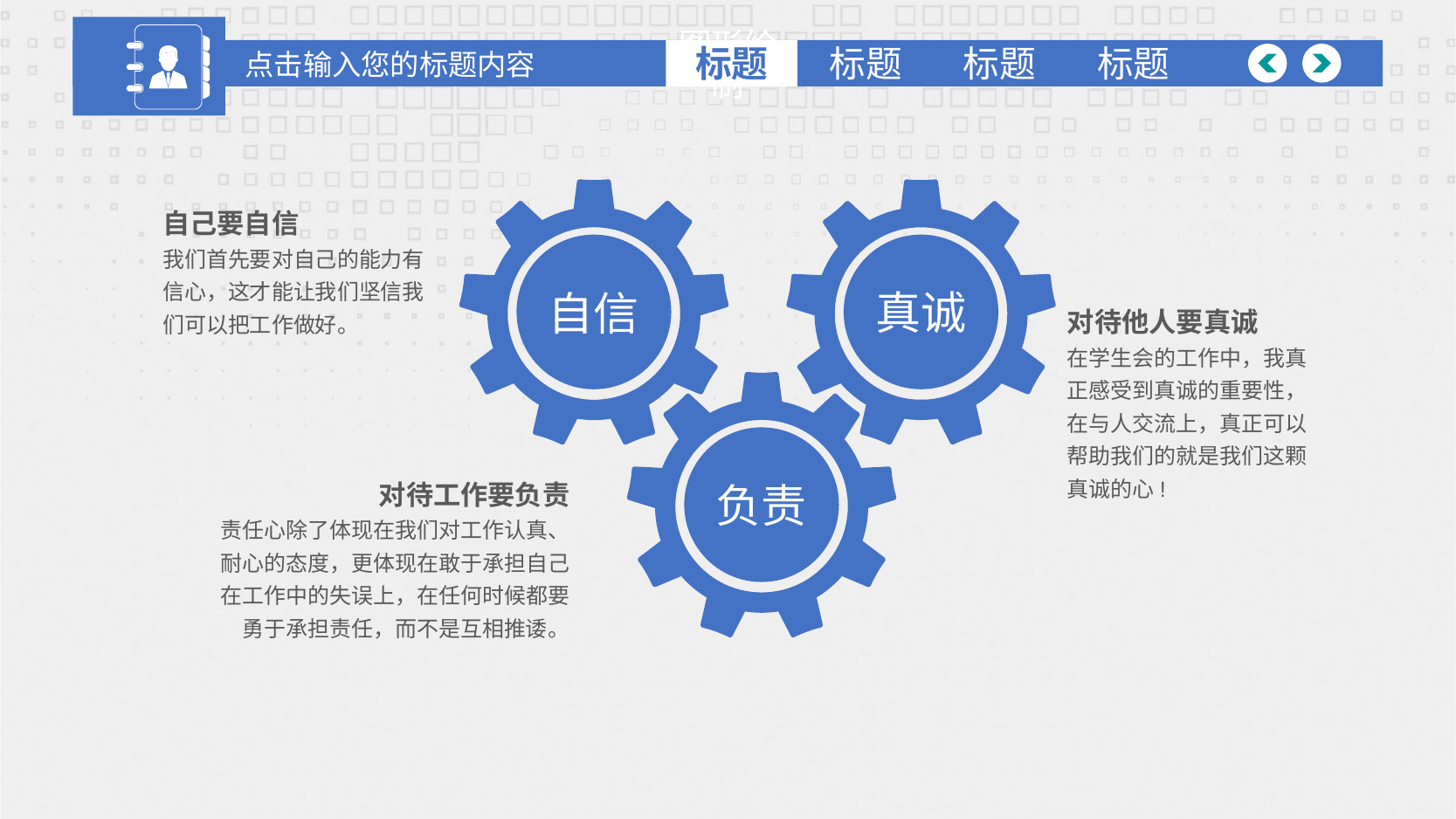

点击输入您的标题内容

图形绘制
标题
标题
标题
标题

自己要自信
我们首先要对自己的能力有信心，这才能让我们坚信我们可以把工作做好。

真诚
自信
对待他人要真诚
在学生会的工作中，我真正感受到真诚的重要性，在与人交流上，真正可以帮助我们的就是我们这颗真诚的心!

负责
对待工作要负责
责任心除了体现在我们对工作认真、耐心的态度，更体现在敢于承担自己在工作中的失误上，在任何时候都要勇于承担责任，而不是互相推诿。